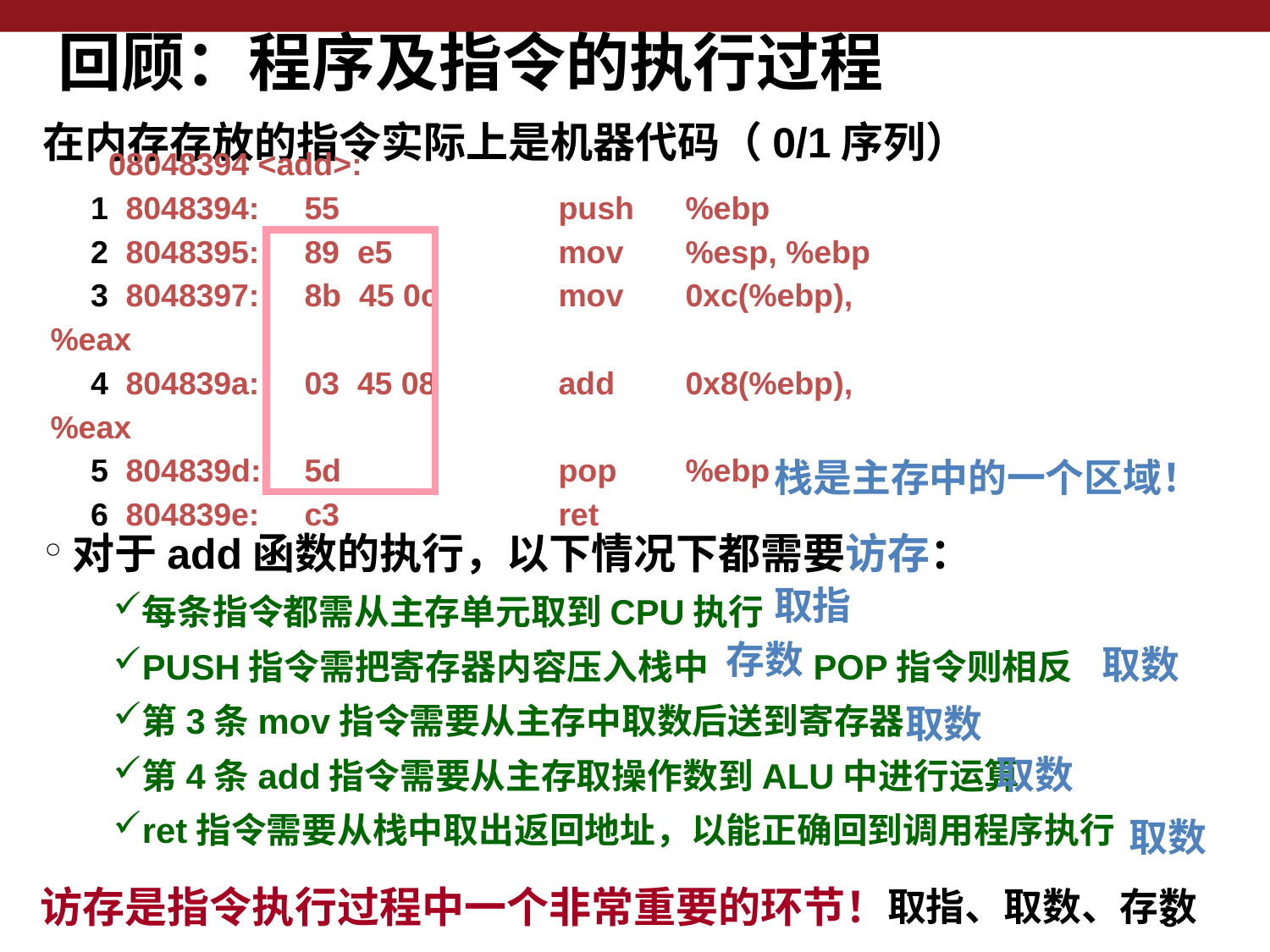

# 回顾：程序及指令的执行过程
在内存存放的指令实际上是机器代码（0/1序列）
  08048394 <add>:
1  8048394:	55	     	push	%ebp
2  8048395:	89  e5	    	mov	%esp, %ebp
3  8048397:	8b  45 0c    	mov	0xc(%ebp), %eax
4  804839a:	03  45 08    	add   	0x8(%ebp), %eax
5  804839d:	5d	      	pop	%ebp
6  804839e:	c3	      	ret

栈是主存中的一个区域！
对于add函数的执行，以下情况下都需要访存：
每条指令都需从主存单元取到CPU执行
PUSH指令需把寄存器内容压入栈中            POP指令则相反
第3条mov指令需要从主存中取数后送到寄存器
第4条add指令需要从主存取操作数到ALU中进行运算
ret指令需要从栈中取出返回地址，以能正确回到调用程序执行
取指
存数
取数
取数
取数
取数
访存是指令执行过程中一个非常重要的环节！
取指、取数、存数
3